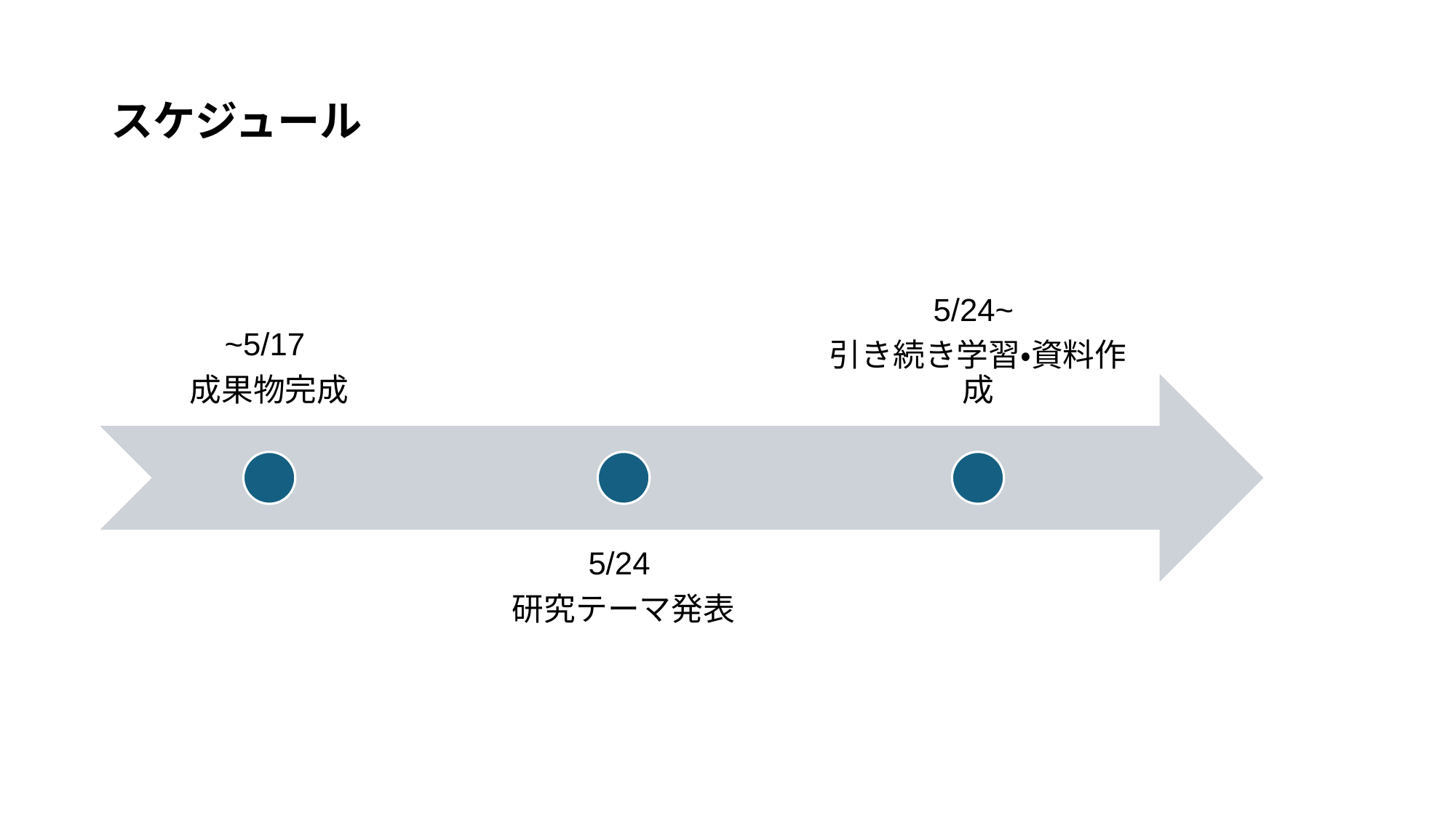

# スケジュール
~5/17
成果物完成
5/24
研究テーマ発表
5/24~
引き続き学習・資料作成